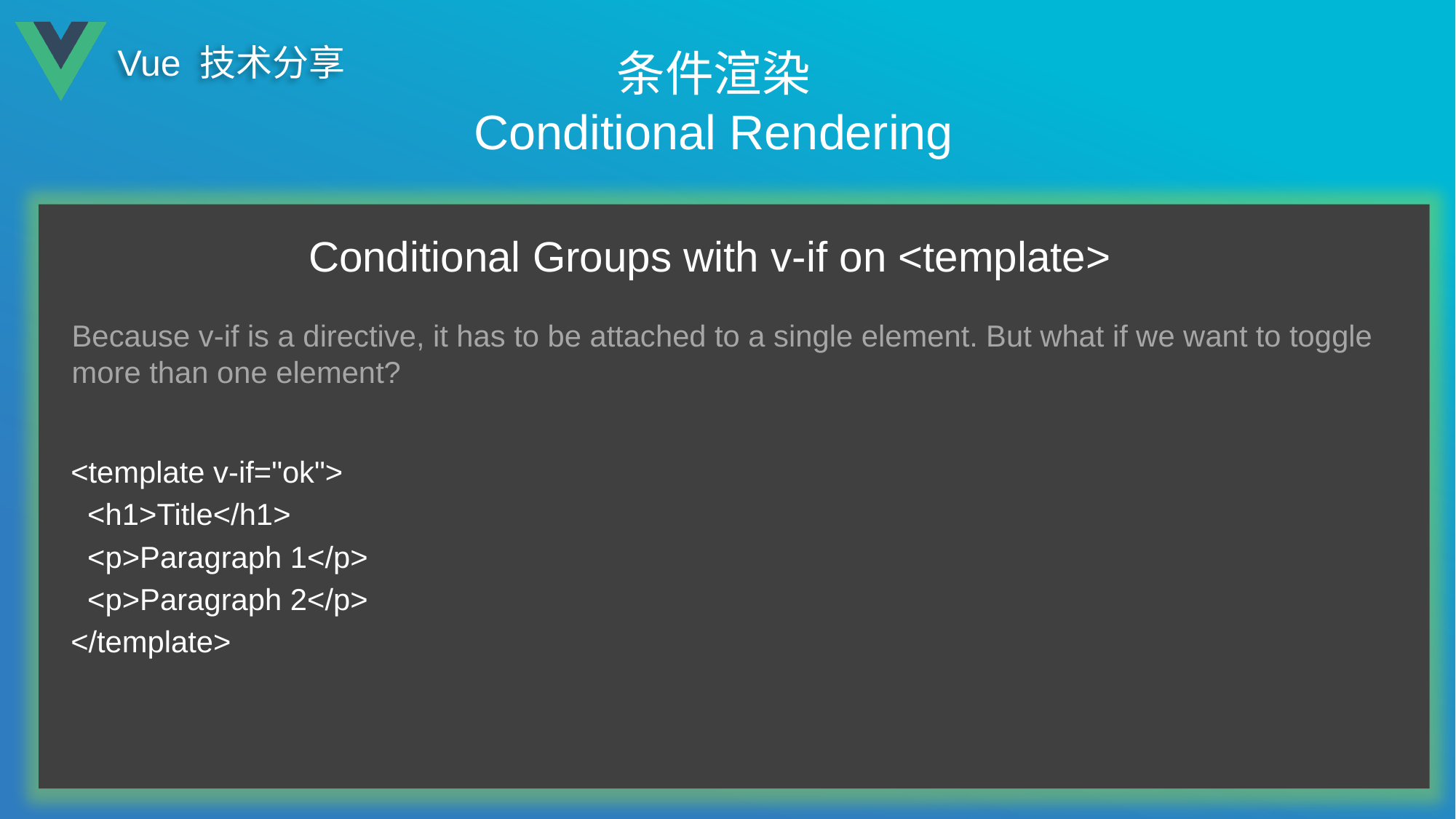

# 条件渲染 Conditional Rendering

Conditional Groups with v-if on <template>
Because v-if is a directive, it has to be attached to a single element. But what if we want to toggle more than one element?
<template v-if="ok">
  <h1>Title</h1>
  <p>Paragraph 1</p>
  <p>Paragraph 2</p>
</template>